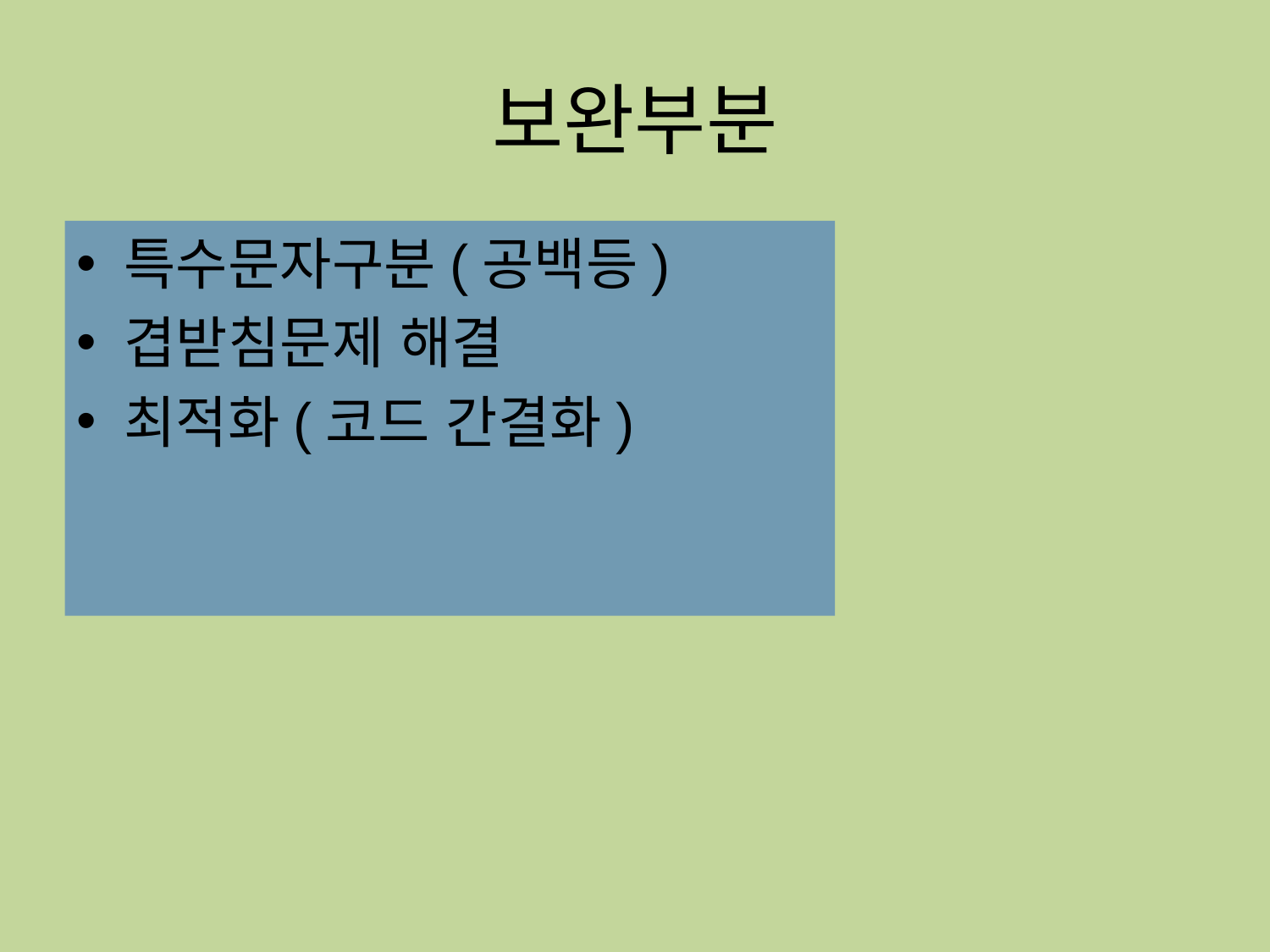

# 보완부분

특수문자구분(공백등)
겹받침문제 해결
최적화(코드 간결화)